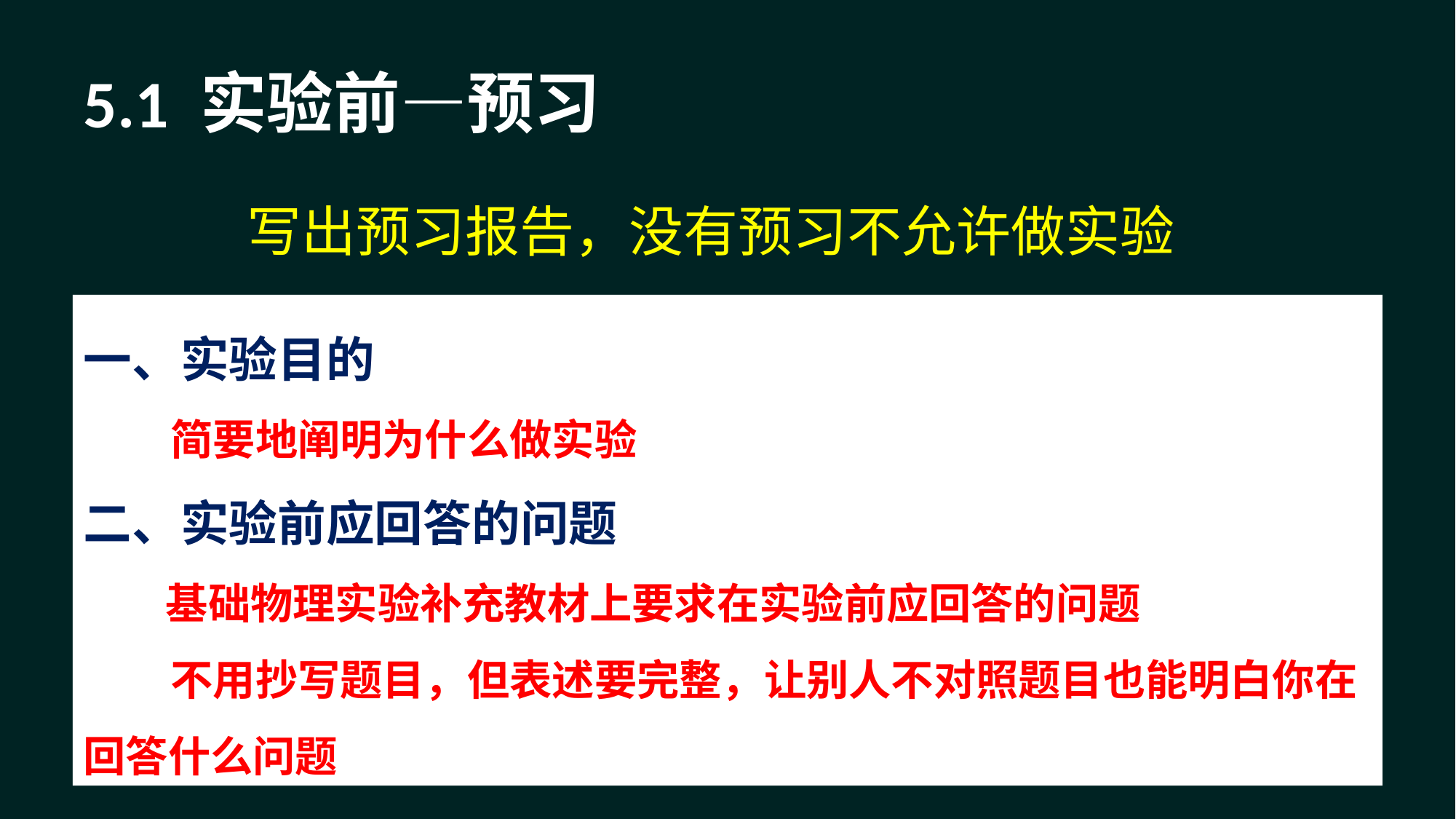

# 5.1 实验前—预习
写出预习报告，没有预习不允许做实验

一、实验目的
        简要地阐明为什么做实验
二、实验前应回答的问题
         基础物理实验补充教材上要求在实验前应回答的问题
        不用抄写题目，但表述要完整，让别人不对照题目也能明白你在回答什么问题